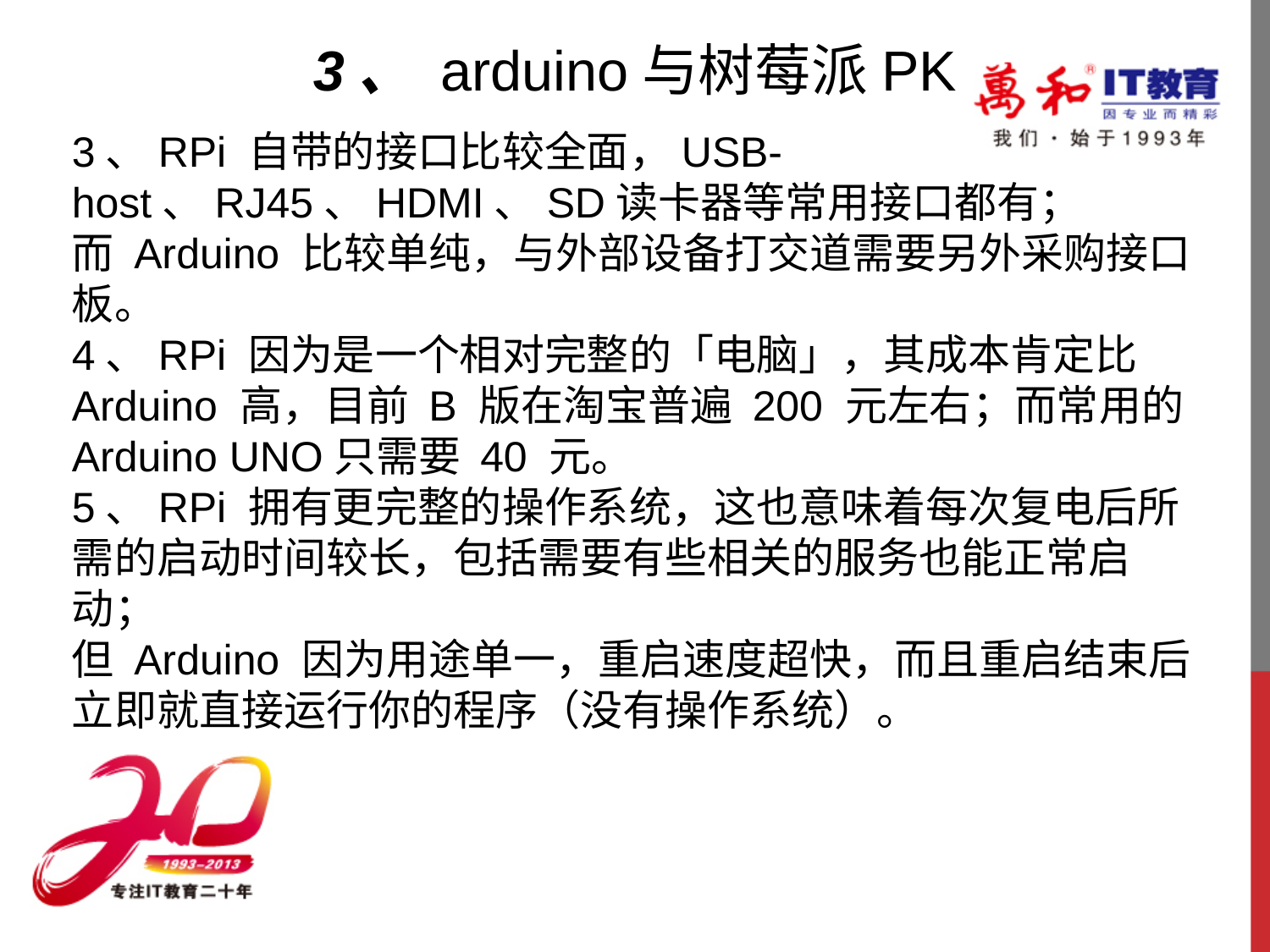

# 3、 arduino与树莓派PK
3、RPi 自带的接口比较全面，USB-host、RJ45、HDMI、SD读卡器等常用接口都有；
而 Arduino 比较单纯，与外部设备打交道需要另外采购接口板。
4、RPi 因为是一个相对完整的「电脑」，其成本肯定比 Arduino 高，目前 B 版在淘宝普遍 200 元左右；而常用的 Arduino UNO只需要 40 元。
5、RPi 拥有更完整的操作系统，这也意味着每次复电后所需的启动时间较长，包括需要有些相关的服务也能正常启动；
但 Arduino 因为用途单一，重启速度超快，而且重启结束后立即就直接运行你的程序（没有操作系统）。